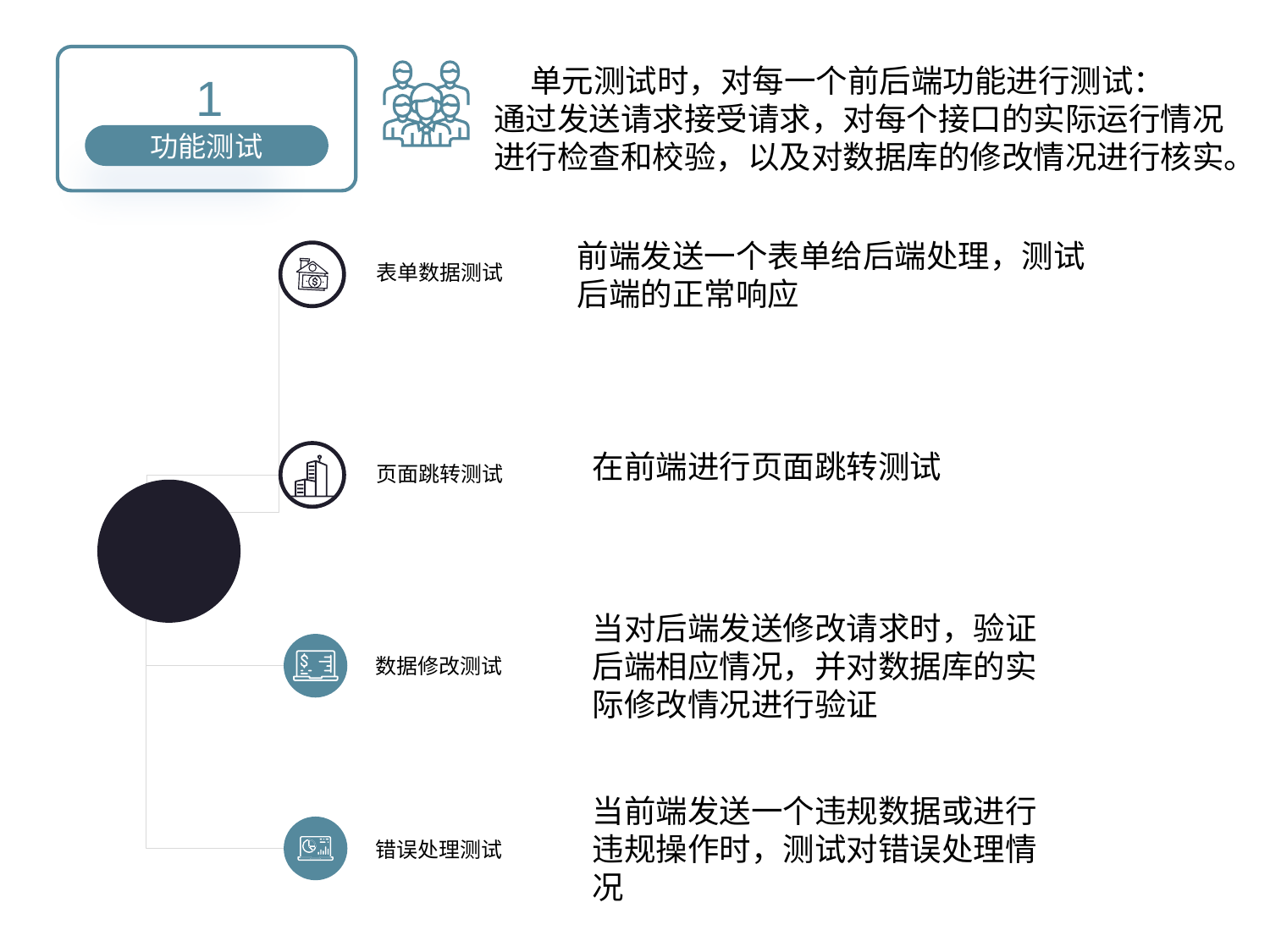

1
功能测试
    单元测试时，对每一个前后端功能进行测试：
通过发送请求接受请求，对每个接口的实际运行情况进行检查和校验，以及对数据库的修改情况进行核实。

前端发送一个表单给后端处理，测试后端的正常响应
表单数据测试

页面跳转测试

数据修改测试

错误处理测试

点击添加文本
点击添加文本
在前端进行页面跳转测试
点击添加文本
当对后端发送修改请求时，验证后端相应情况，并对数据库的实际修改情况进行验证
点击添加文本
当前端发送一个违规数据或进行违规操作时，测试对错误处理情况